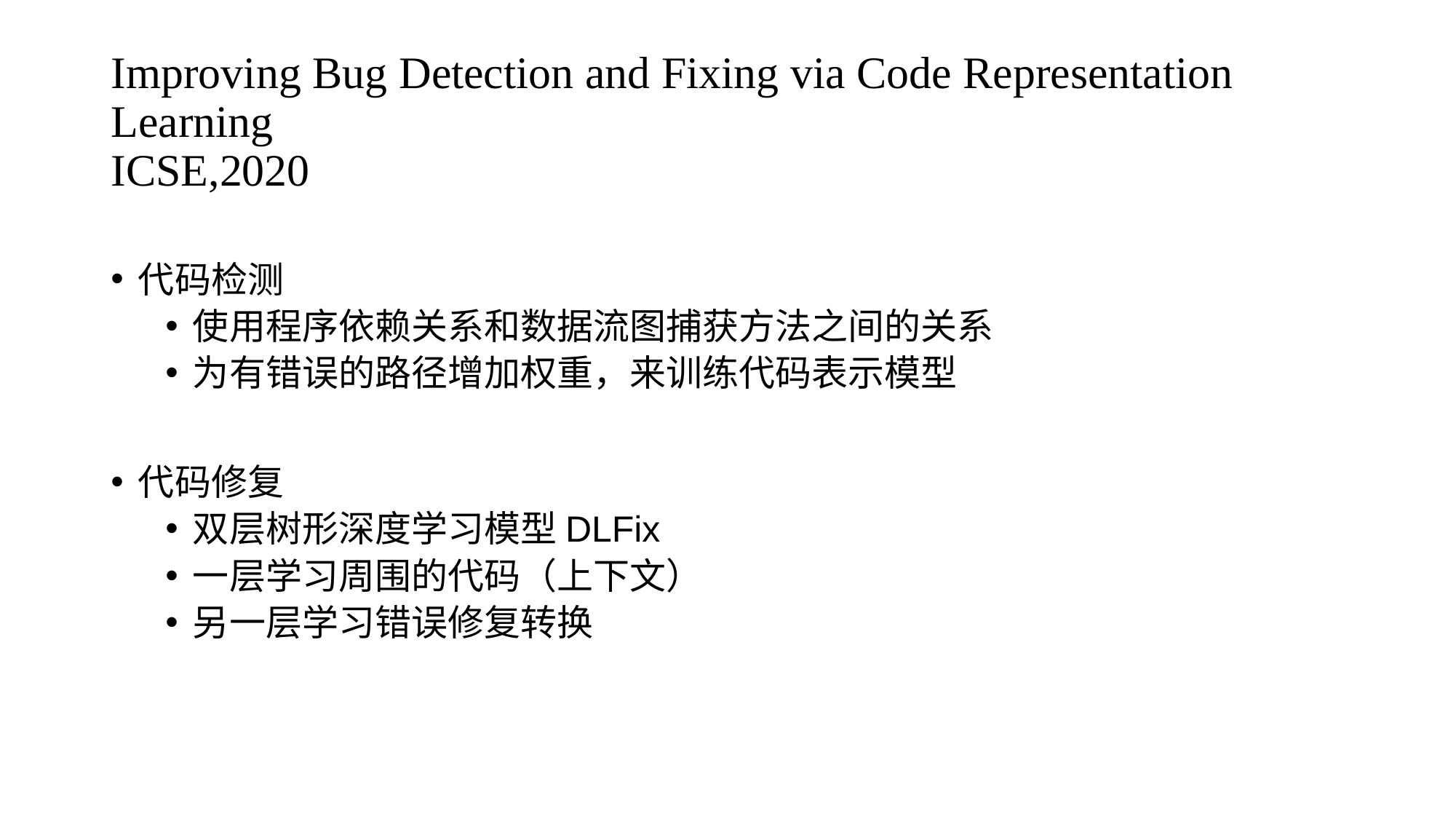

# Improving Bug Detection and Fixing via Code Representation Learning ICSE,2020
代码检测
使用程序依赖关系和数据流图捕获方法之间的关系
为有错误的路径增加权重，来训练代码表示模型

代码修复
双层树形深度学习模型DLFix
一层学习周围的代码（上下文）
另一层学习错误修复转换